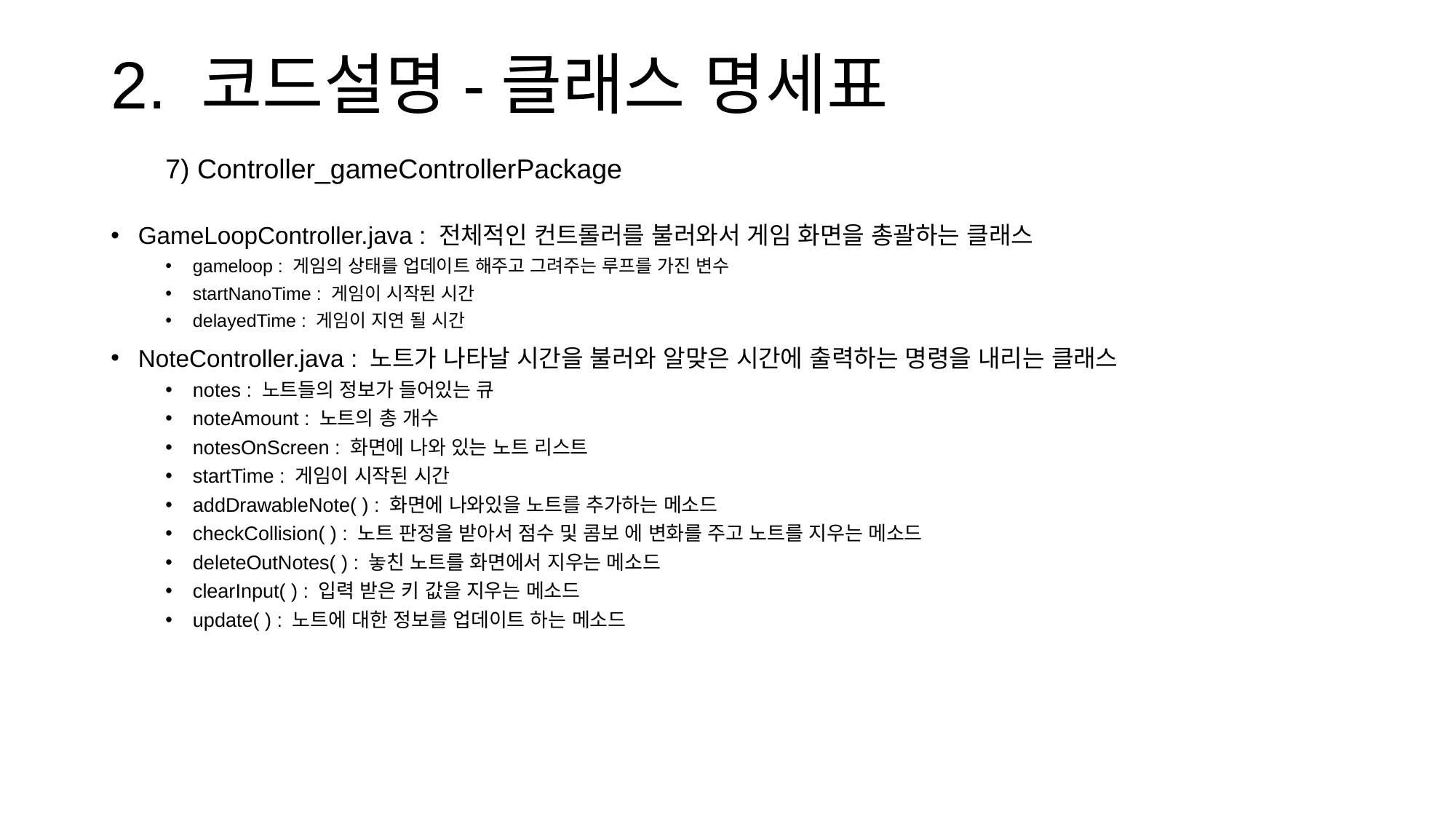

# 2. 코드설명-클래스 명세표
7) Controller_gameControllerPackage
GameLoopController.java : 전체적인 컨트롤러를 불러와서 게임 화면을 총괄하는 클래스
gameloop : 게임의 상태를 업데이트 해주고 그려주는 루프를 가진 변수
startNanoTime : 게임이 시작된 시간
delayedTime : 게임이 지연 될 시간
NoteController.java : 노트가 나타날 시간을 불러와 알맞은 시간에 출력하는 명령을 내리는 클래스
notes : 노트들의 정보가 들어있는 큐
noteAmount : 노트의 총 개수
notesOnScreen : 화면에 나와 있는 노트 리스트
startTime : 게임이 시작된 시간
addDrawableNote( ) : 화면에 나와있을 노트를 추가하는 메소드
checkCollision( ) : 노트 판정을 받아서 점수 및 콤보 에 변화를 주고 노트를 지우는 메소드
deleteOutNotes( ) : 놓친 노트를 화면에서 지우는 메소드
clearInput( ) : 입력 받은 키 값을 지우는 메소드
update( ) : 노트에 대한 정보를 업데이트 하는 메소드